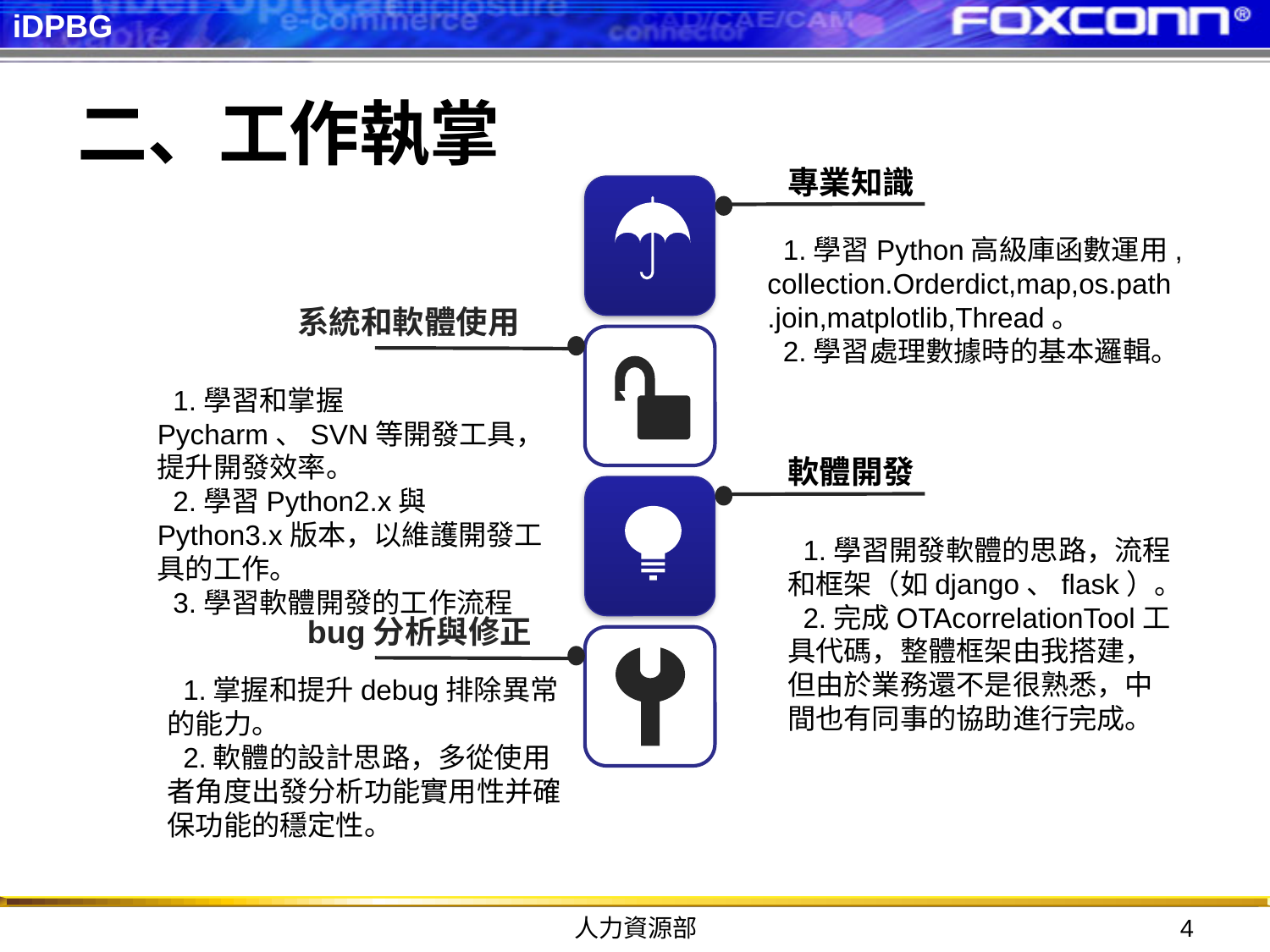

# 二、工作執掌

專業知識

  1.學習Python高級庫函數運用,collection.Orderdict,map,os.path.join,matplotlib,Thread。
  2.學習處理數據時的基本邏輯。

系統和軟體使用

  1.學習和掌握Pycharm、SVN等開發工具，提升開發效率。
  2.學習Python2.x與Python3.x版本，以維護開發工具的工作。
  3.學習軟體開發的工作流程

軟體開發

  1.學習開發軟體的思路，流程和框架（如django、flask）。
  2.完成OTAcorrelationTool工具代碼，整體框架由我搭建，但由於業務還不是很熟悉，中間也有同事的協助進行完成。

bug分析與修正

  1.掌握和提升debug排除異常的能力。
  2.軟體的設計思路，多從使用者角度出發分析功能實用性并確保功能的穩定性。
人力資源部
4